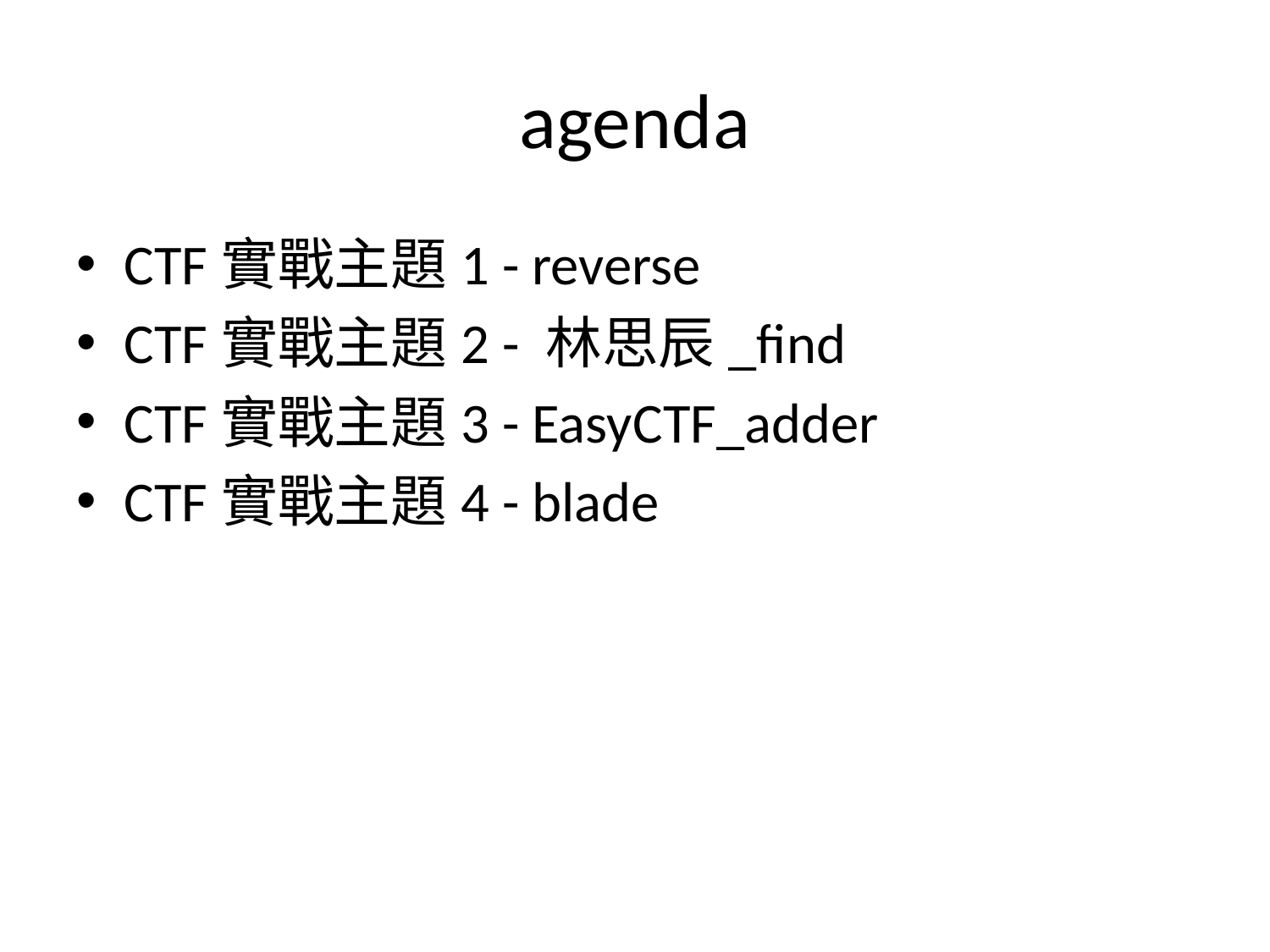

# agenda
CTF實戰主題1 - reverse
CTF實戰主題2 - 林思辰_find
CTF實戰主題3 - EasyCTF_adder
CTF實戰主題4 - blade